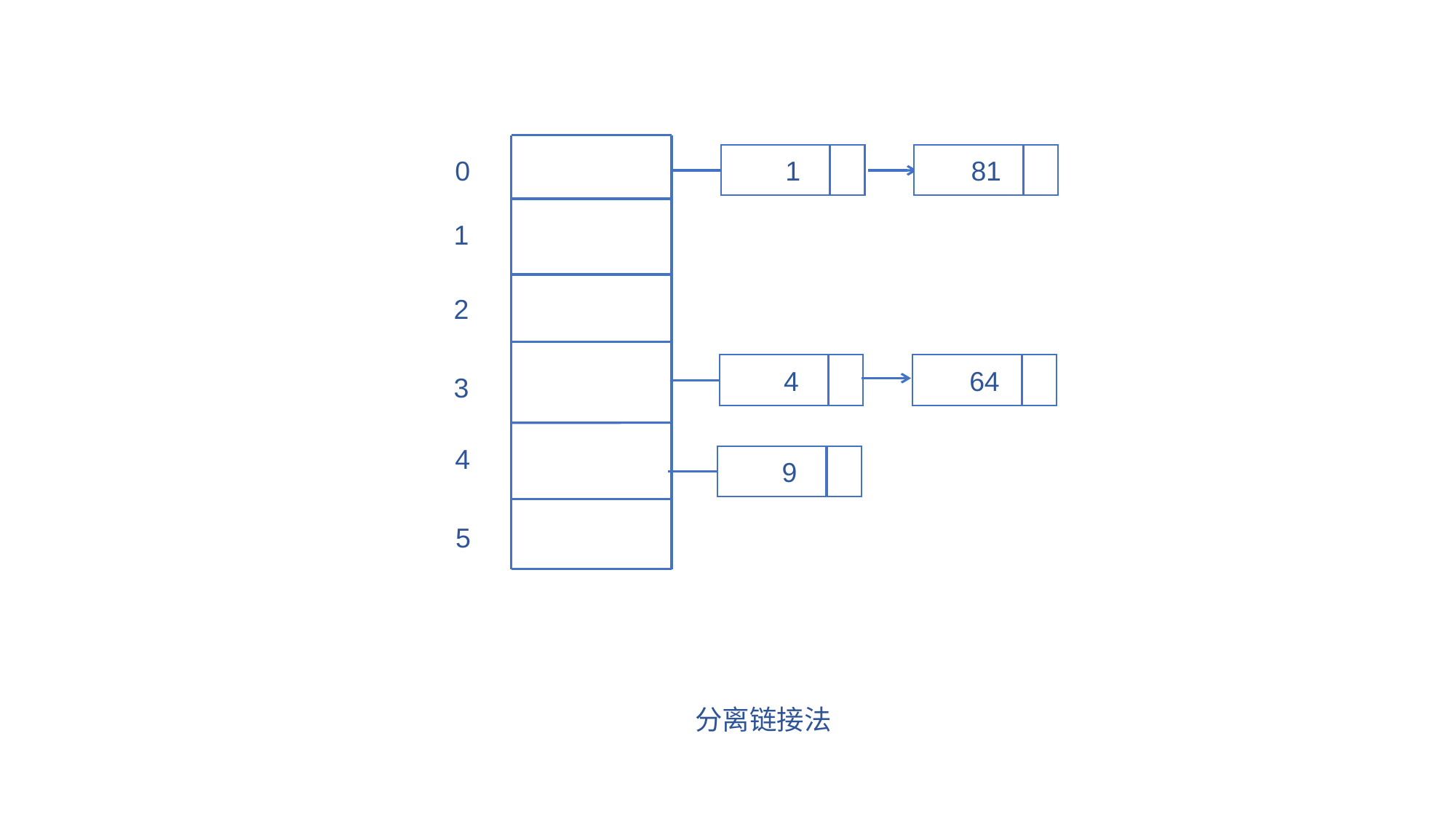

1
81
0
1
2
4
64
3
4
9
5
分离链接法